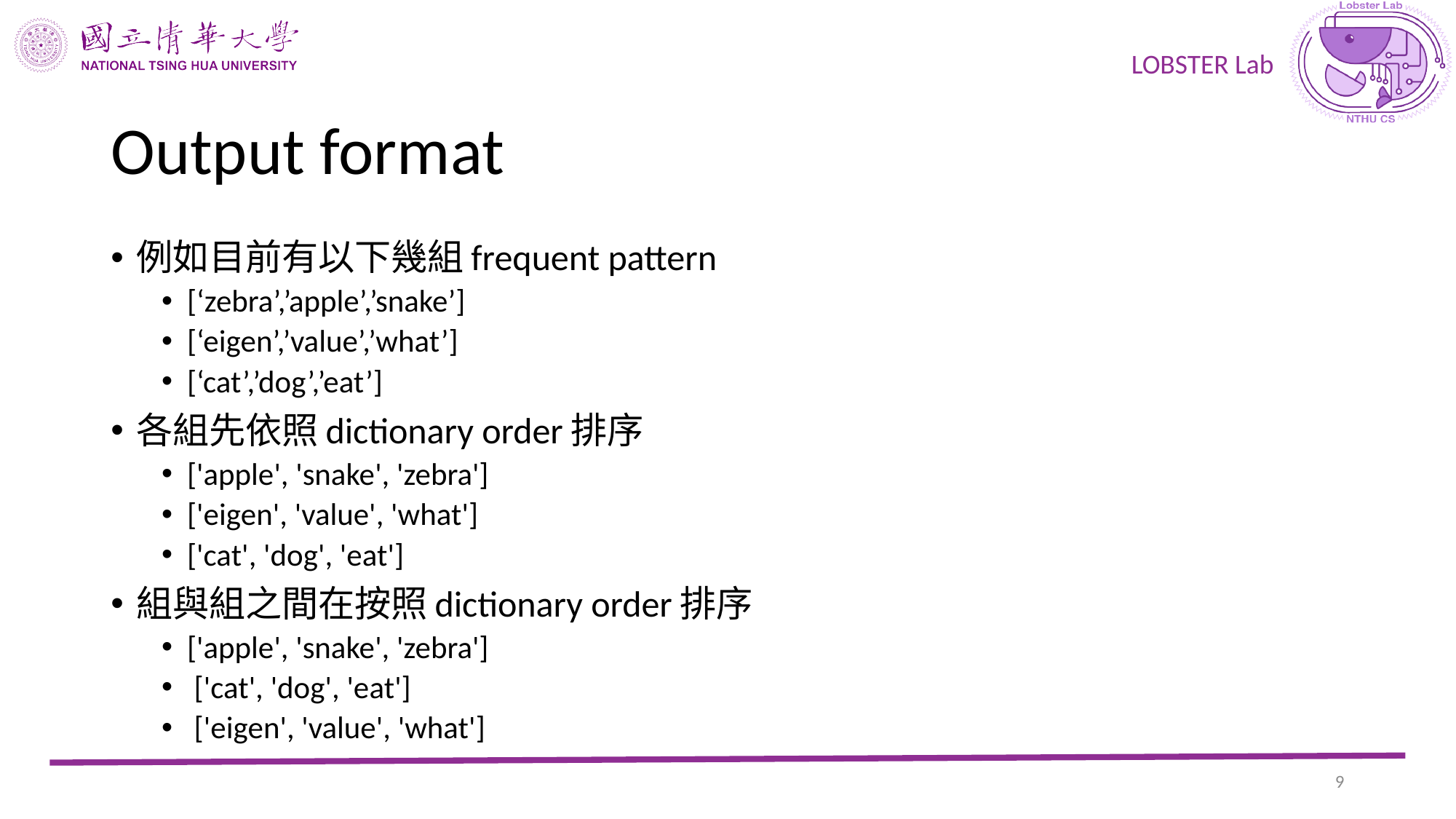

# Output format
例如目前有以下幾組frequent pattern
[‘zebra’,’apple’,’snake’]
[‘eigen’,’value’,’what’]
[‘cat’,’dog’,’eat’]
各組先依照dictionary order排序
['apple', 'snake', 'zebra']
['eigen', 'value', 'what']
['cat', 'dog', 'eat']
組與組之間在按照dictionary order排序
['apple', 'snake', 'zebra']
 ['cat', 'dog', 'eat']
 ['eigen', 'value', 'what']
9